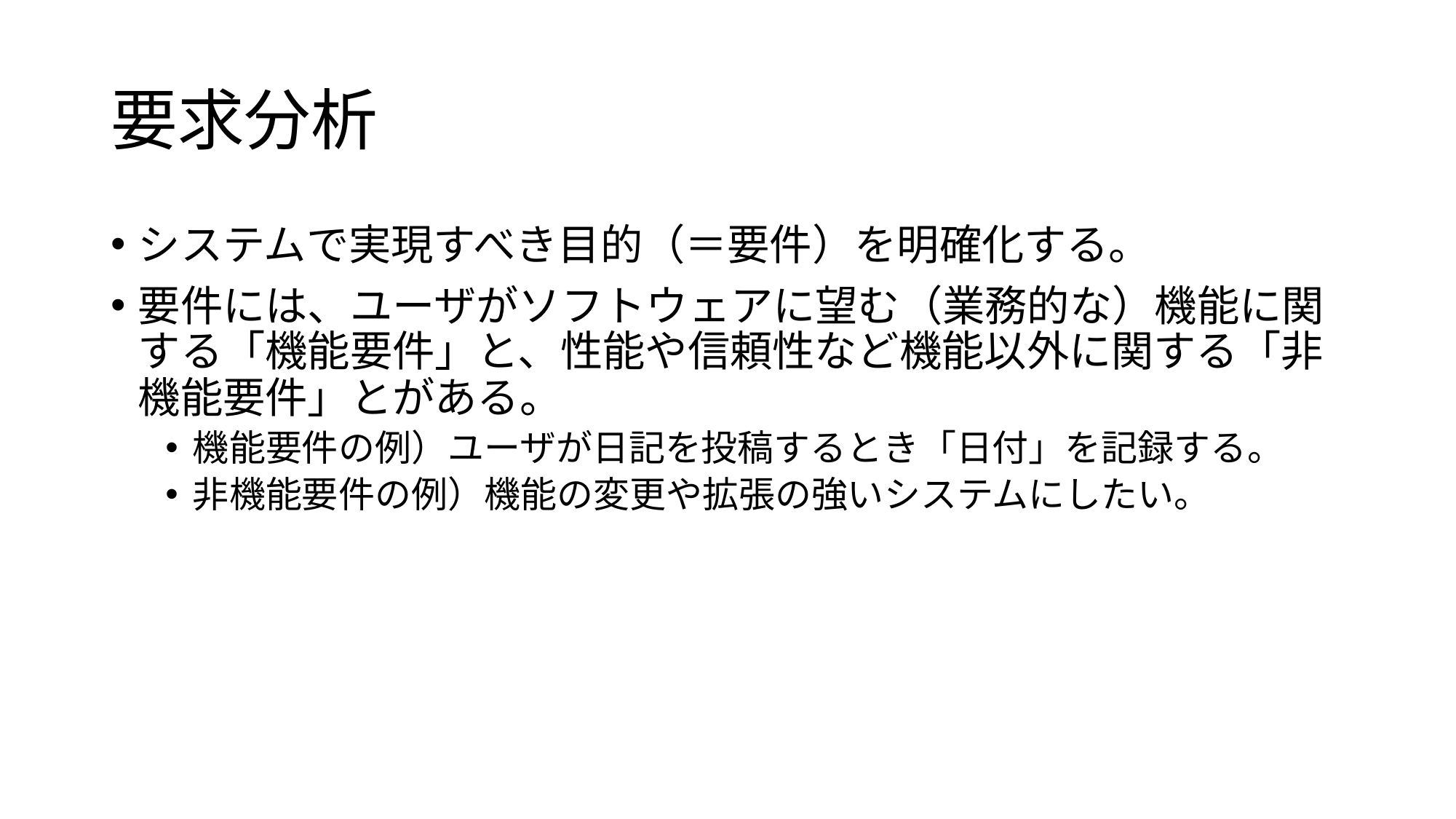

# 要求分析
システムで実現すべき目的（＝要件）を明確化する。
要件には、ユーザがソフトウェアに望む（業務的な）機能に関する「機能要件」と、性能や信頼性など機能以外に関する「非機能要件」とがある。
機能要件の例）ユーザが日記を投稿するとき「日付」を記録する。
非機能要件の例）機能の変更や拡張の強いシステムにしたい。